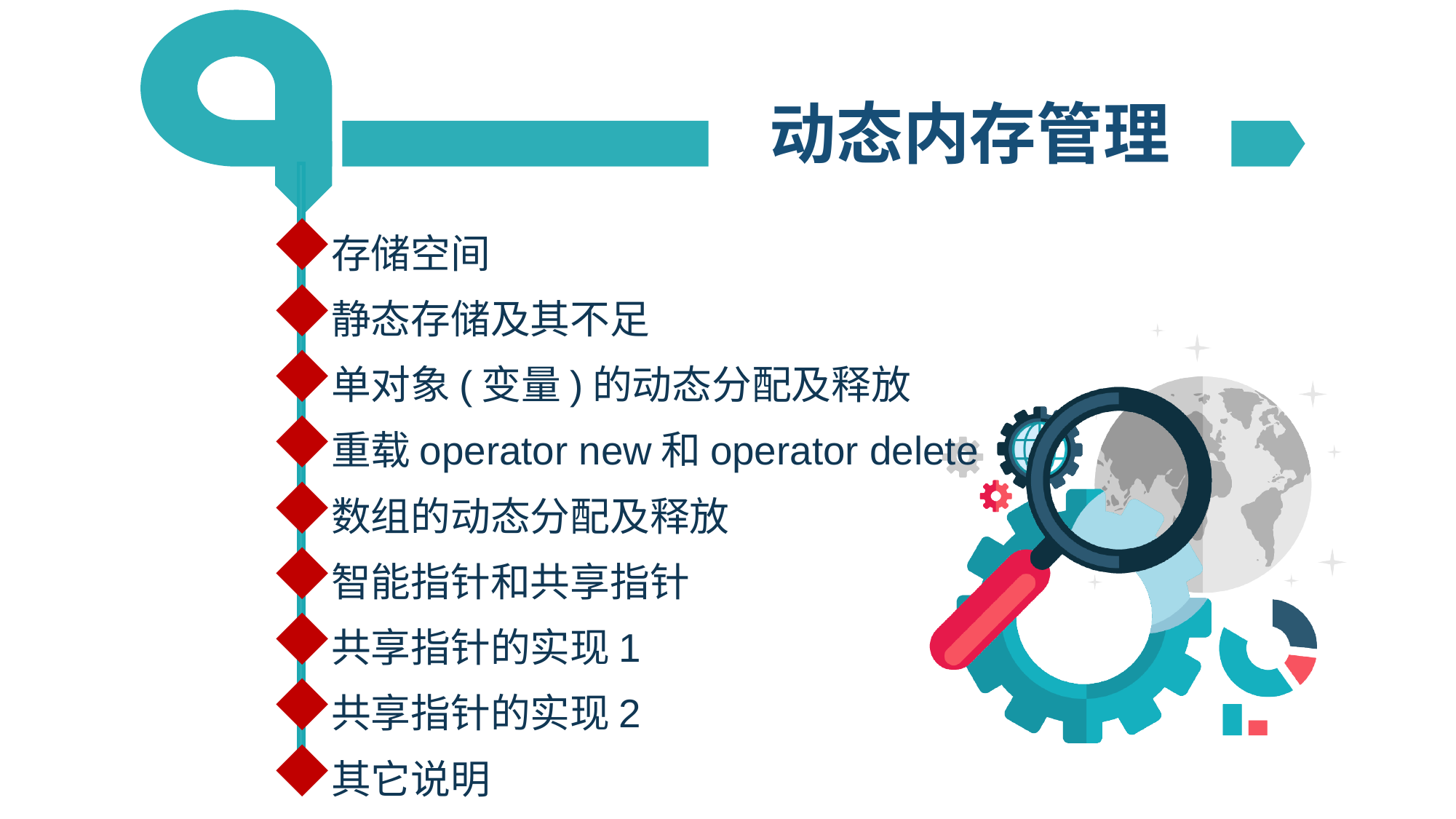

# 动态内存管理

存储空间
静态存储及其不足
单对象(变量)的动态分配及释放
重载operator new和operator delete
数组的动态分配及释放
智能指针和共享指针
共享指针的实现1
共享指针的实现2
其它说明